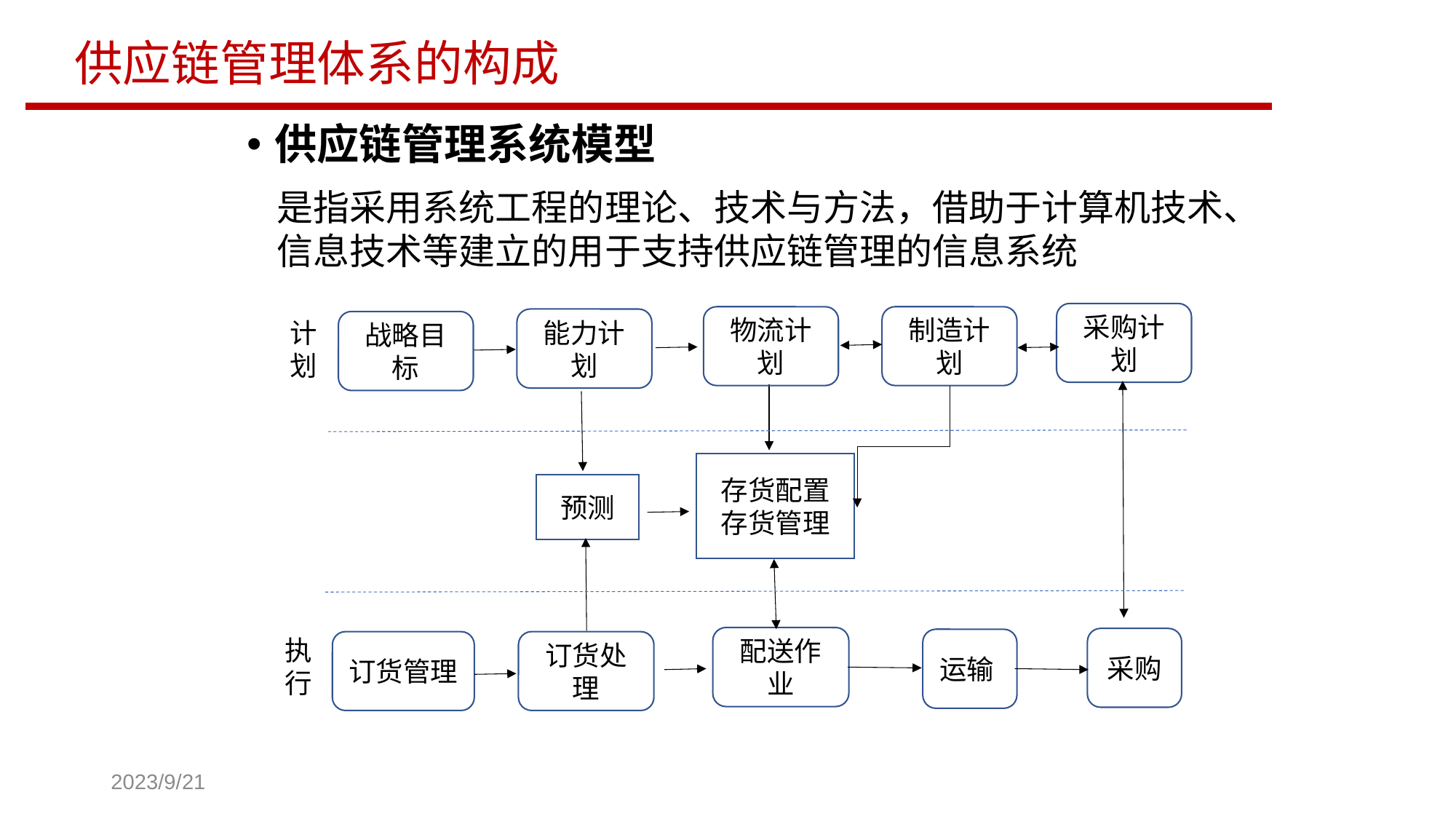

供应链管理体系的构成
供应链管理系统模型
是指采用系统工程的理论、技术与方法，借助于计算机技术、信息技术等建立的用于支持供应链管理的信息系统
计划
采购计划
物流计划
制造计划
能力计划
战略目标
存货配置
存货管理
预测
执行
配送作业
采购
运输
订货管理
订货处理
2023/9/21